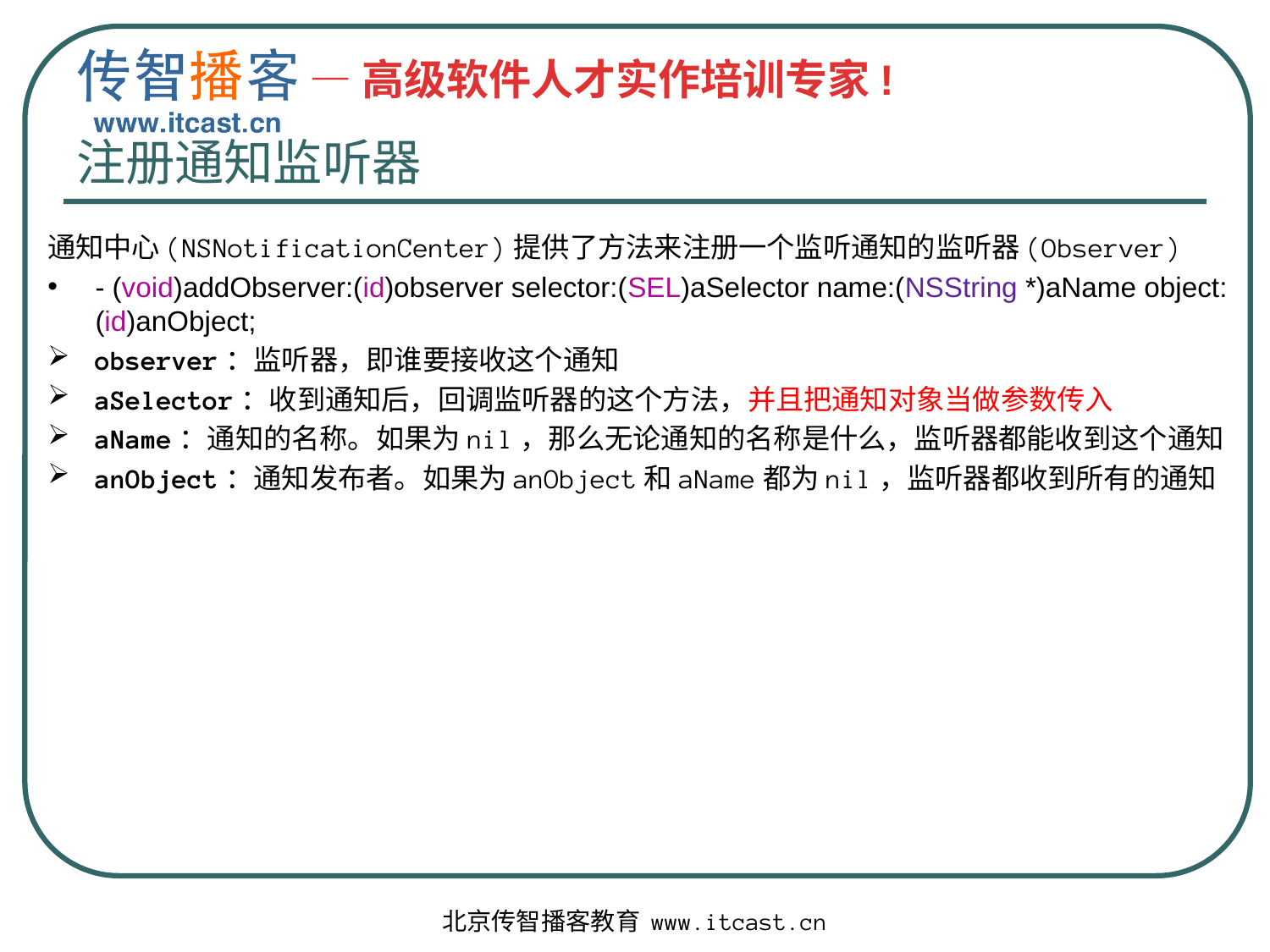

# 注册通知监听器
通知中心(NSNotificationCenter)提供了方法来注册一个监听通知的监听器(Observer)
- (void)addObserver:(id)observer selector:(SEL)aSelector name:(NSString *)aName object:(id)anObject;
observer：监听器，即谁要接收这个通知
aSelector：收到通知后，回调监听器的这个方法，并且把通知对象当做参数传入
aName：通知的名称。如果为nil，那么无论通知的名称是什么，监听器都能收到这个通知
anObject：通知发布者。如果为anObject和aName都为nil，监听器都收到所有的通知